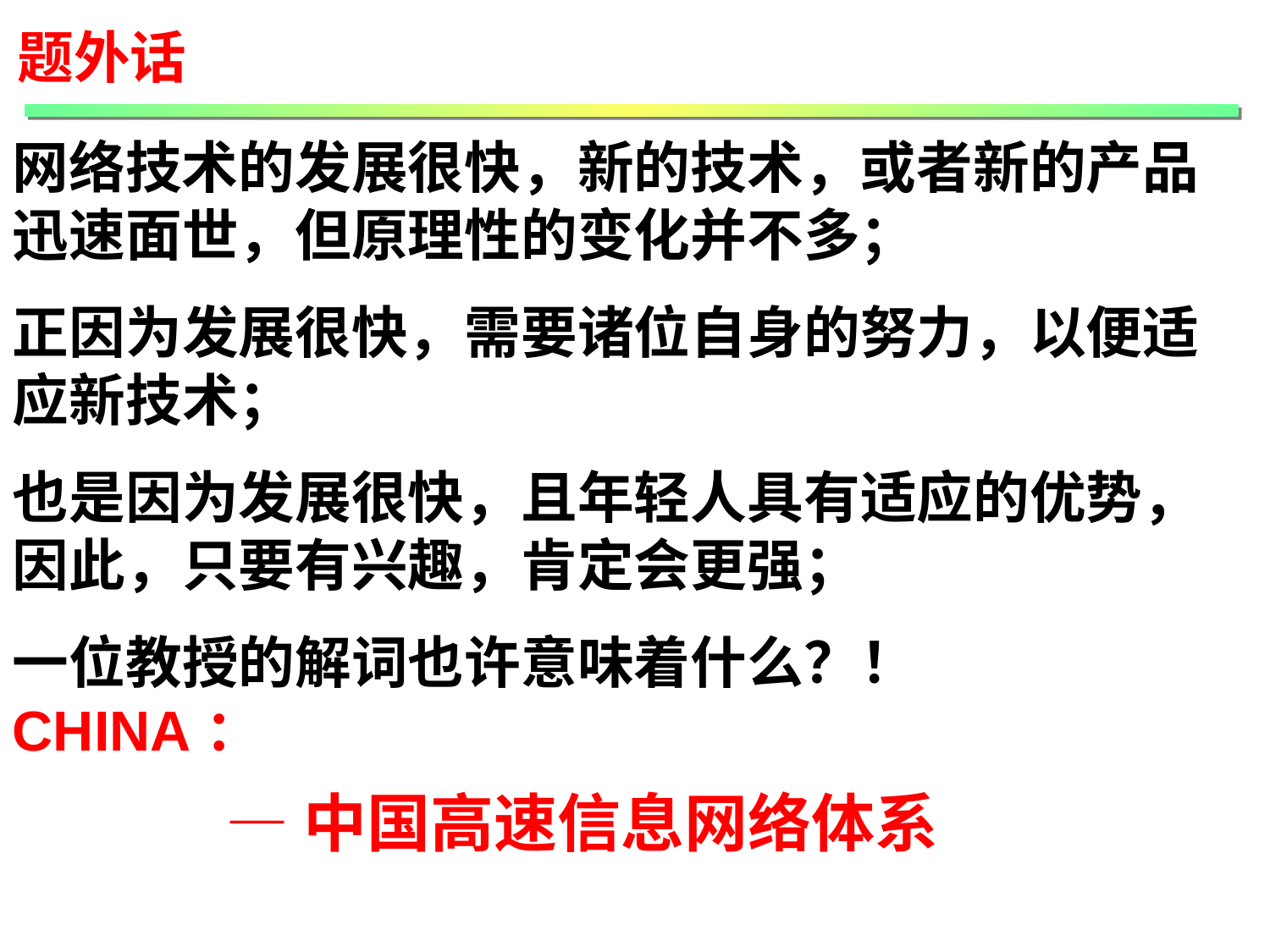

题外话

网络技术的发展很快，新的技术，或者新的产品迅速面世，但原理性的变化并不多；

正因为发展很快，需要诸位自身的努力，以便适应新技术；

也是因为发展很快，且年轻人具有适应的优势，因此，只要有兴趣，肯定会更强；

一位教授的解词也许意味着什么？！
CHINA：
—中国高速信息网络体系